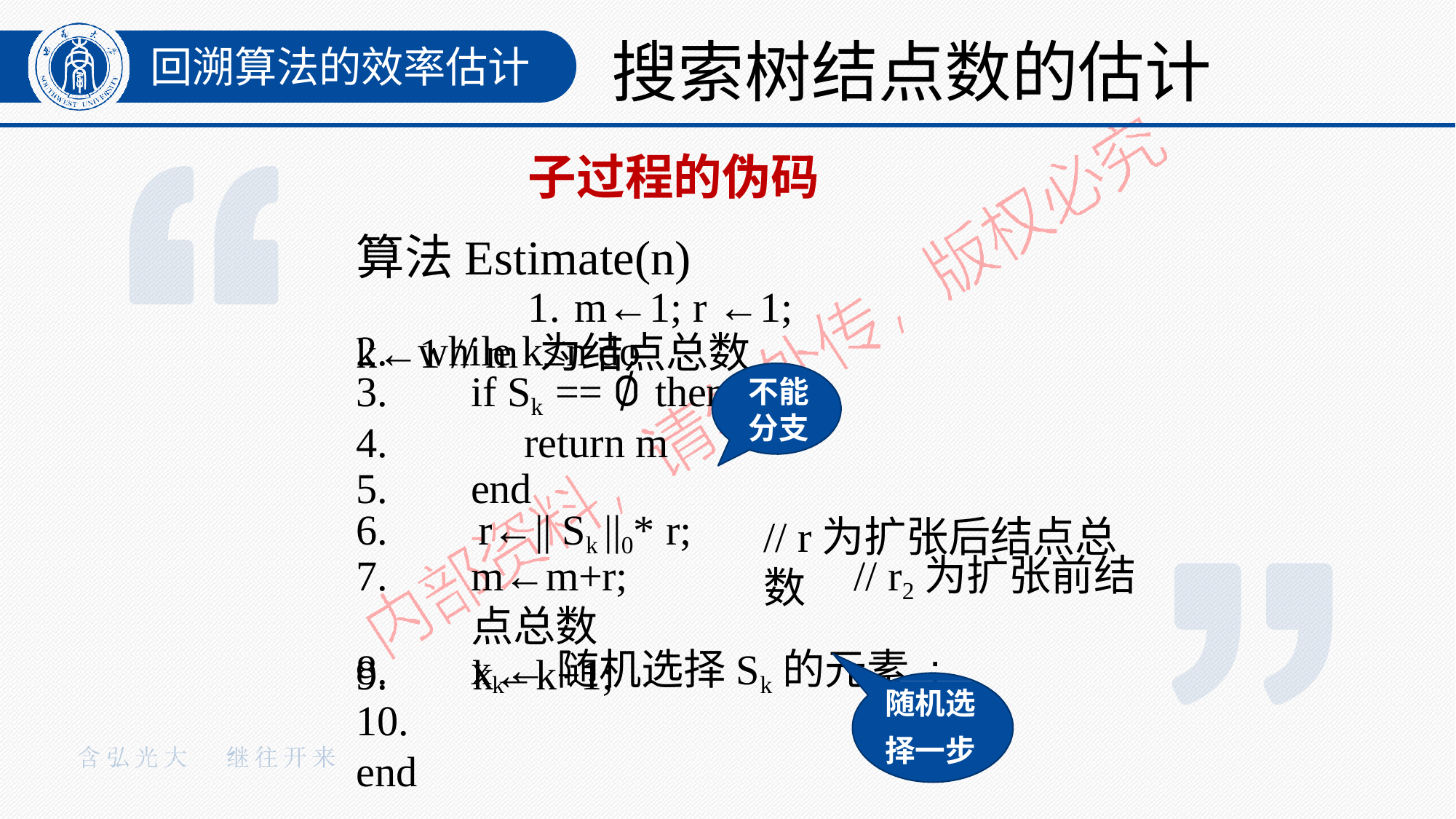

# 搜索树结点数的估计

回溯算法的效率估计
子过程的伪码 算法Estimate(n)
1.	m←1; r ←1; k←1 // m 为结点总数
while k≤n do
if Sk  == ∅ then
return m
end
6.	r←|| Sk ||0* r;
m←m+r;	// r2为扩张前结点总数
xk←随机选择Sk的元素 ;

不能
分支
// r为扩张后结点总数
9.	k←k+1;

随机选 择一步
10. end